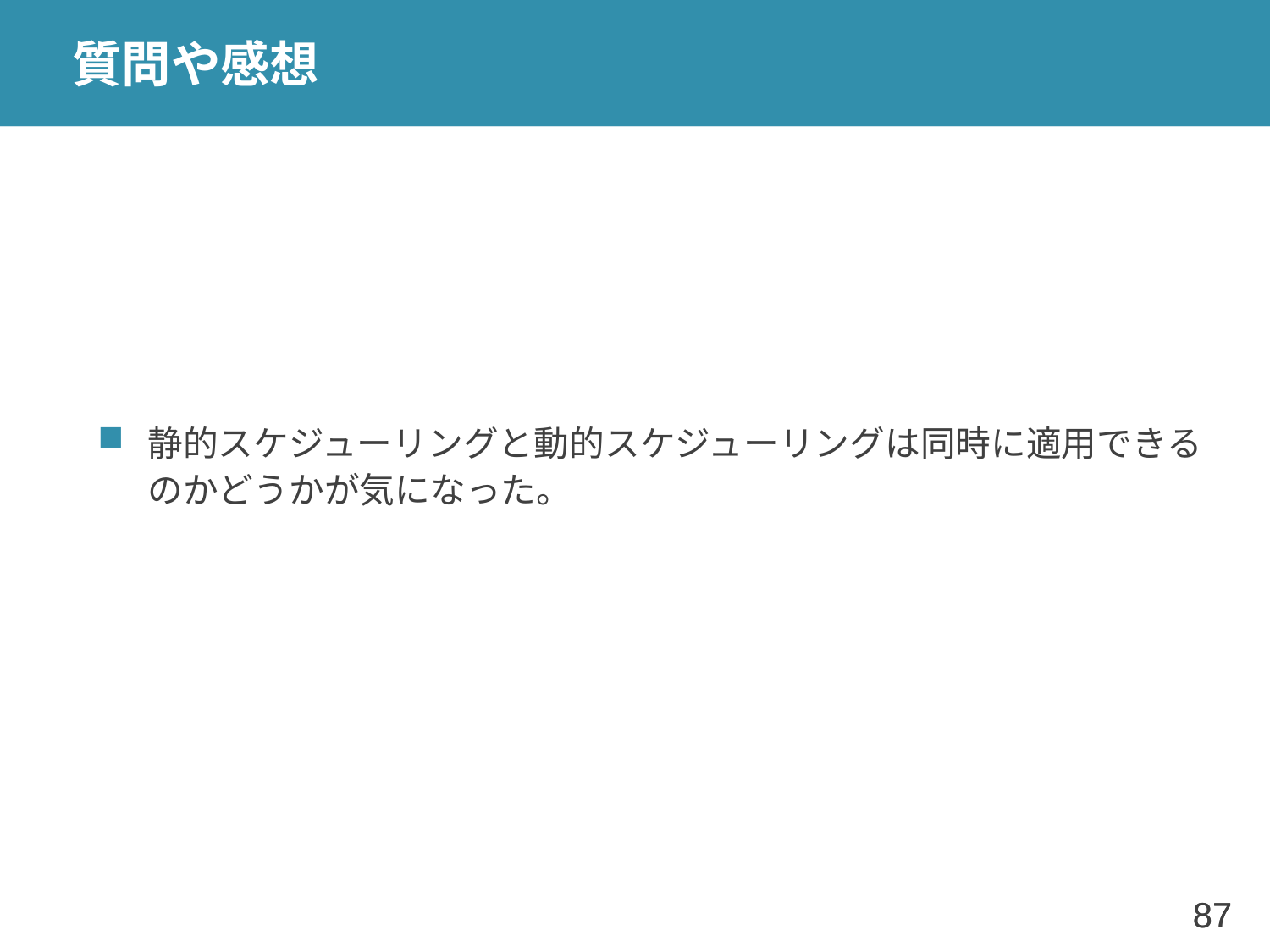

# 質問や感想
静的スケジューリングと動的スケジューリングは同時に適用できるのかどうかが気になった。